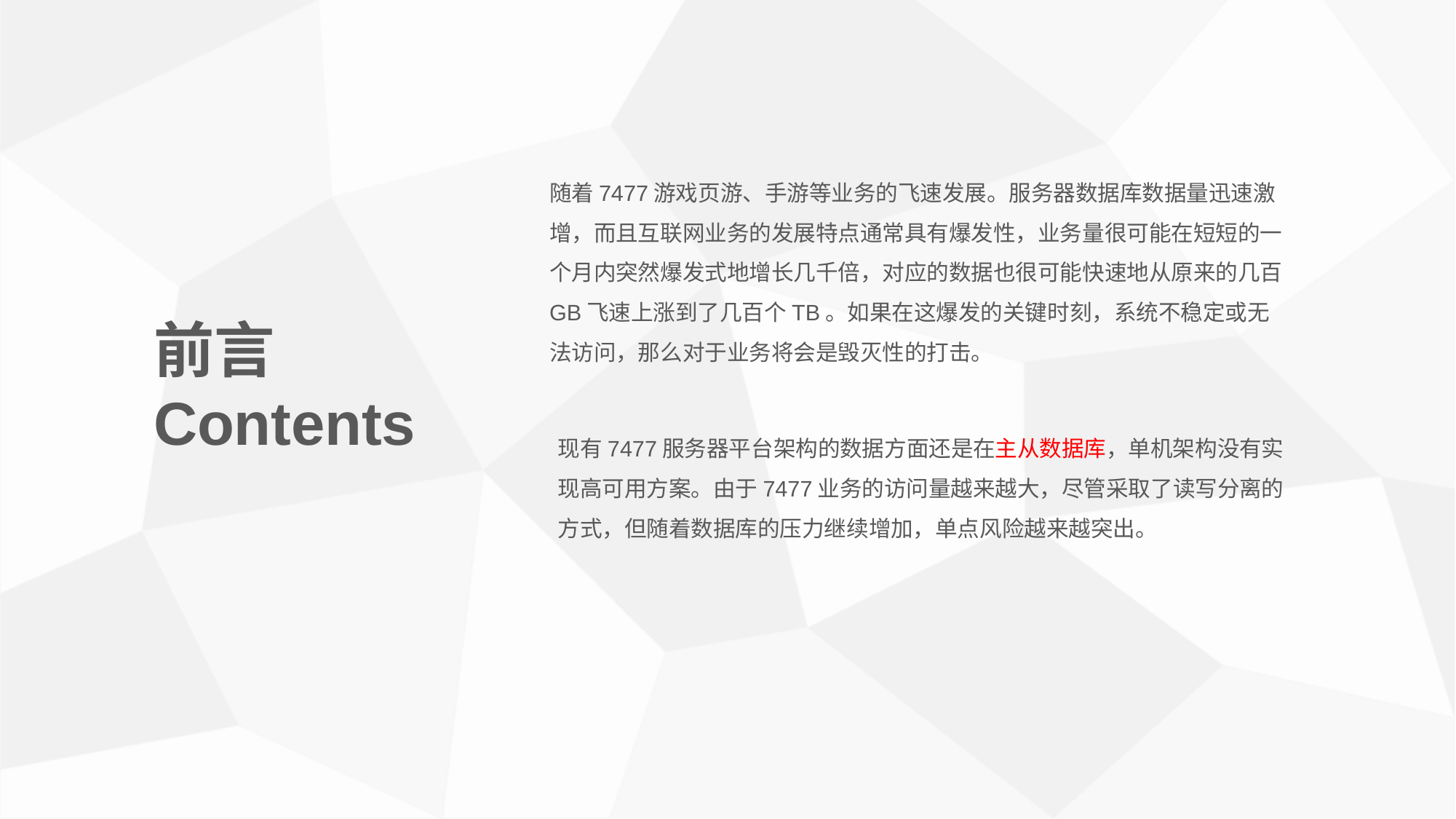

随着7477游戏页游、手游等业务的飞速发展。服务器数据库数据量迅速激增，而且互联网业务的发展特点通常具有爆发性，业务量很可能在短短的一个月内突然爆发式地增长几千倍，对应的数据也很可能快速地从原来的几百GB飞速上涨到了几百个TB。如果在这爆发的关键时刻，系统不稳定或无法访问，那么对于业务将会是毁灭性的打击。
前言
Contents
现有7477服务器平台架构的数据方面还是在主从数据库，单机架构没有实现高可用方案。由于7477业务的访问量越来越大，尽管采取了读写分离的方式，但随着数据库的压力继续增加，单点风险越来越突出。